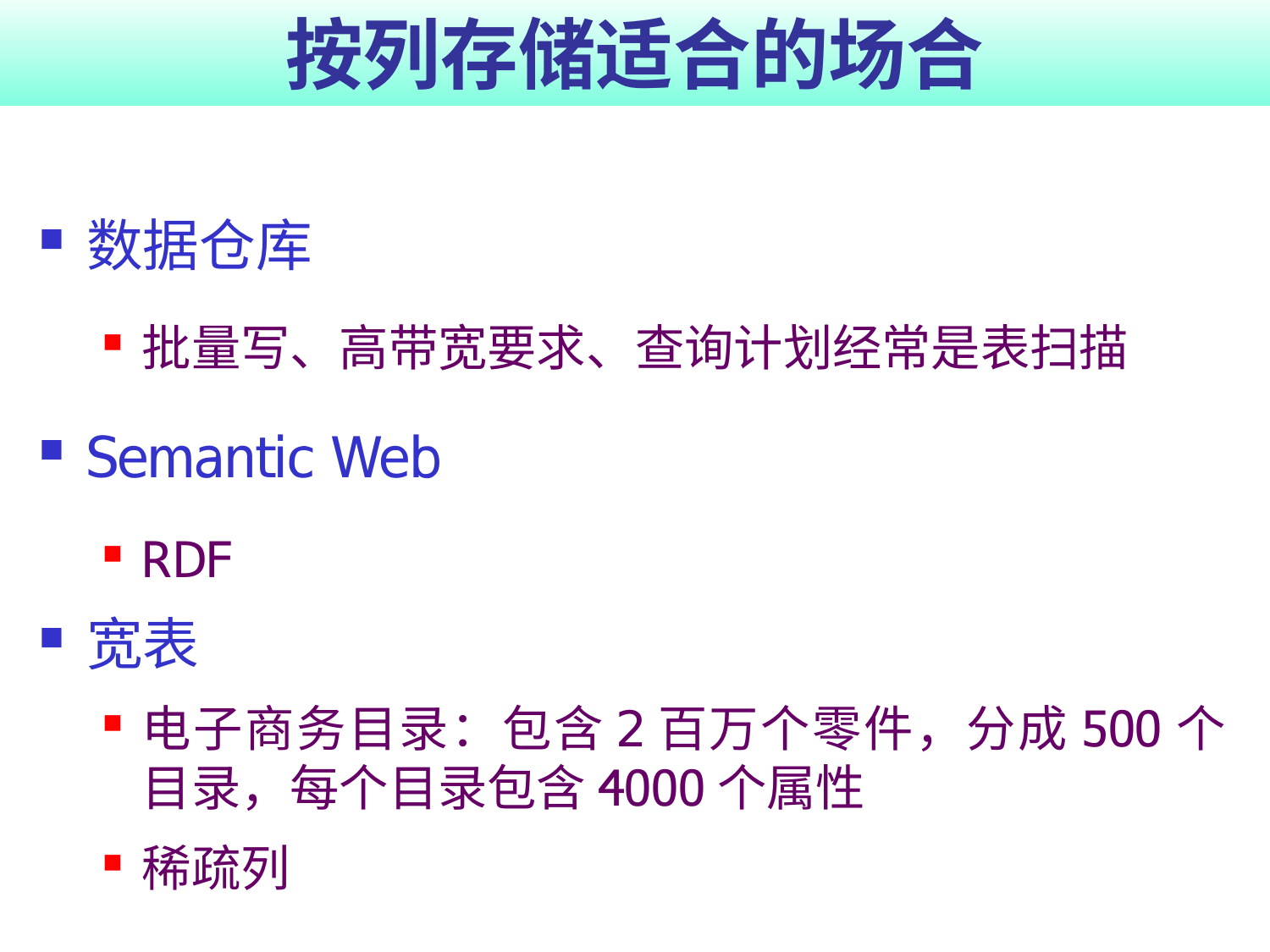

# 按列存储适合的场合
数据仓库
批量写、高带宽要求、查询计划经常是表扫描
Semantic Web
RDF
宽表
电子商务目录：包含2百万个零件，分成500个目录，每个目录包含4000个属性
稀疏列